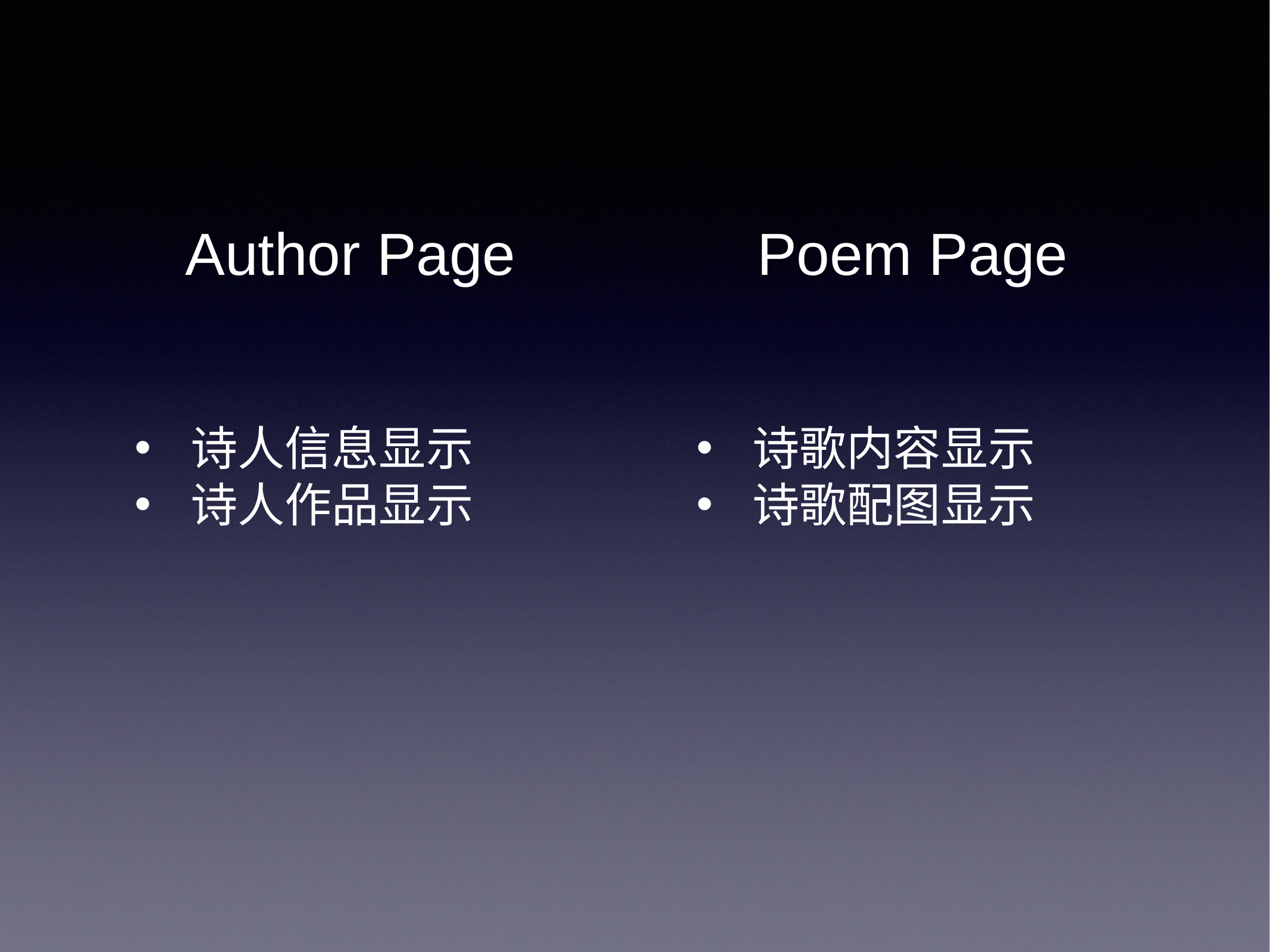

Author Page
Poem Page
诗人信息显示
诗人作品显示
诗歌内容显示
诗歌配图显示